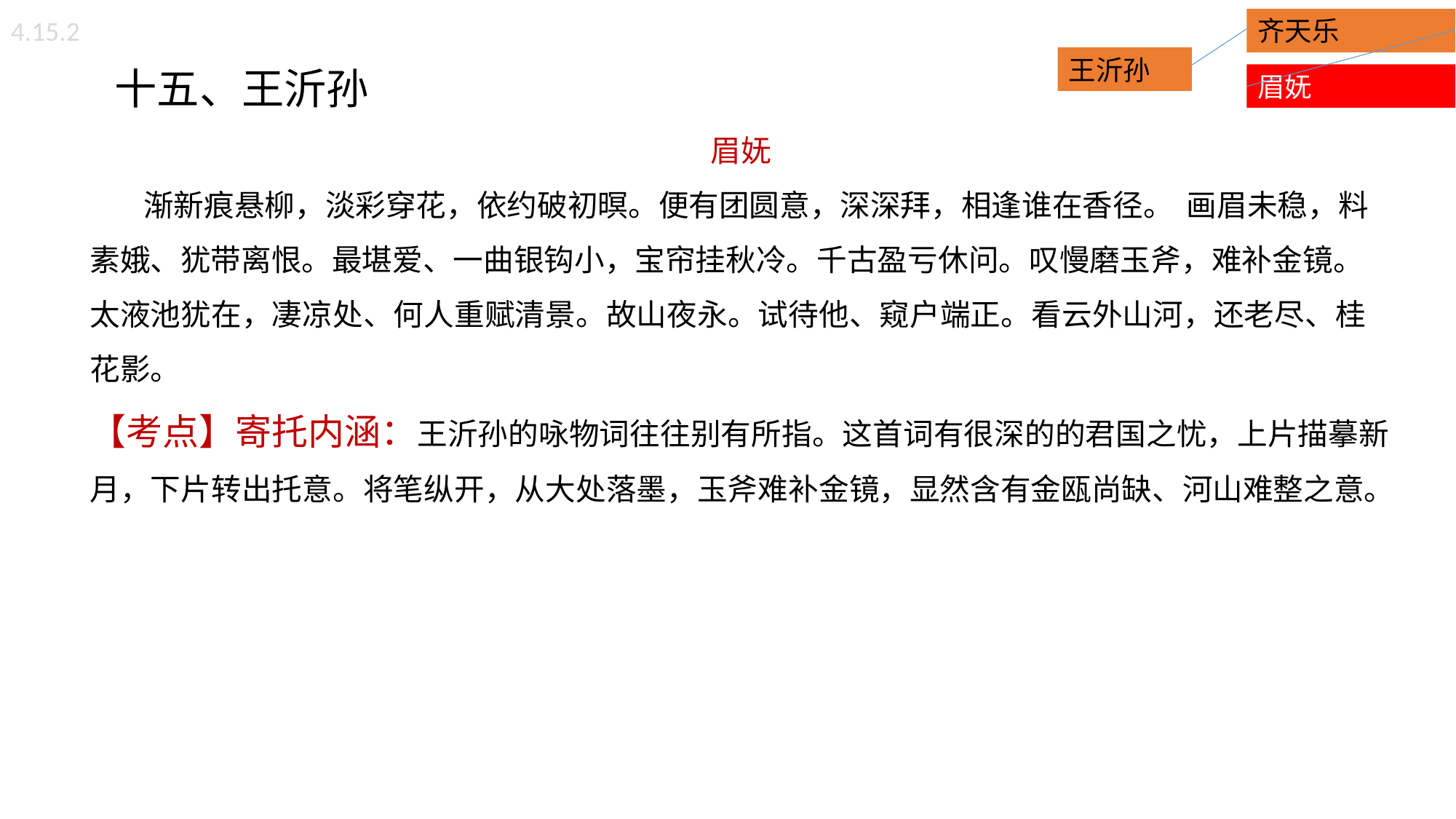

4.15.2
齐天乐
  十五、王沂孙
眉妩
       渐新痕悬柳，淡彩穿花，依约破初暝。便有团圆意，深深拜，相逢谁在香径。  画眉未稳，料素娥、犹带离恨。最堪爱、一曲银钩小，宝帘挂秋冷。千古盈亏休问。叹慢磨玉斧，难补金镜。太液池犹在，凄凉处、何人重赋清景。故山夜永。试待他、窥户端正。看云外山河，还老尽、桂花影。
【考点】寄托内涵：王沂孙的咏物词往往别有所指。这首词有很深的的君国之忧，上片描摹新月，下片转出托意。将笔纵开，从大处落墨，玉斧难补金镜，显然含有金瓯尚缺、河山难整之意。
王沂孙
眉妩